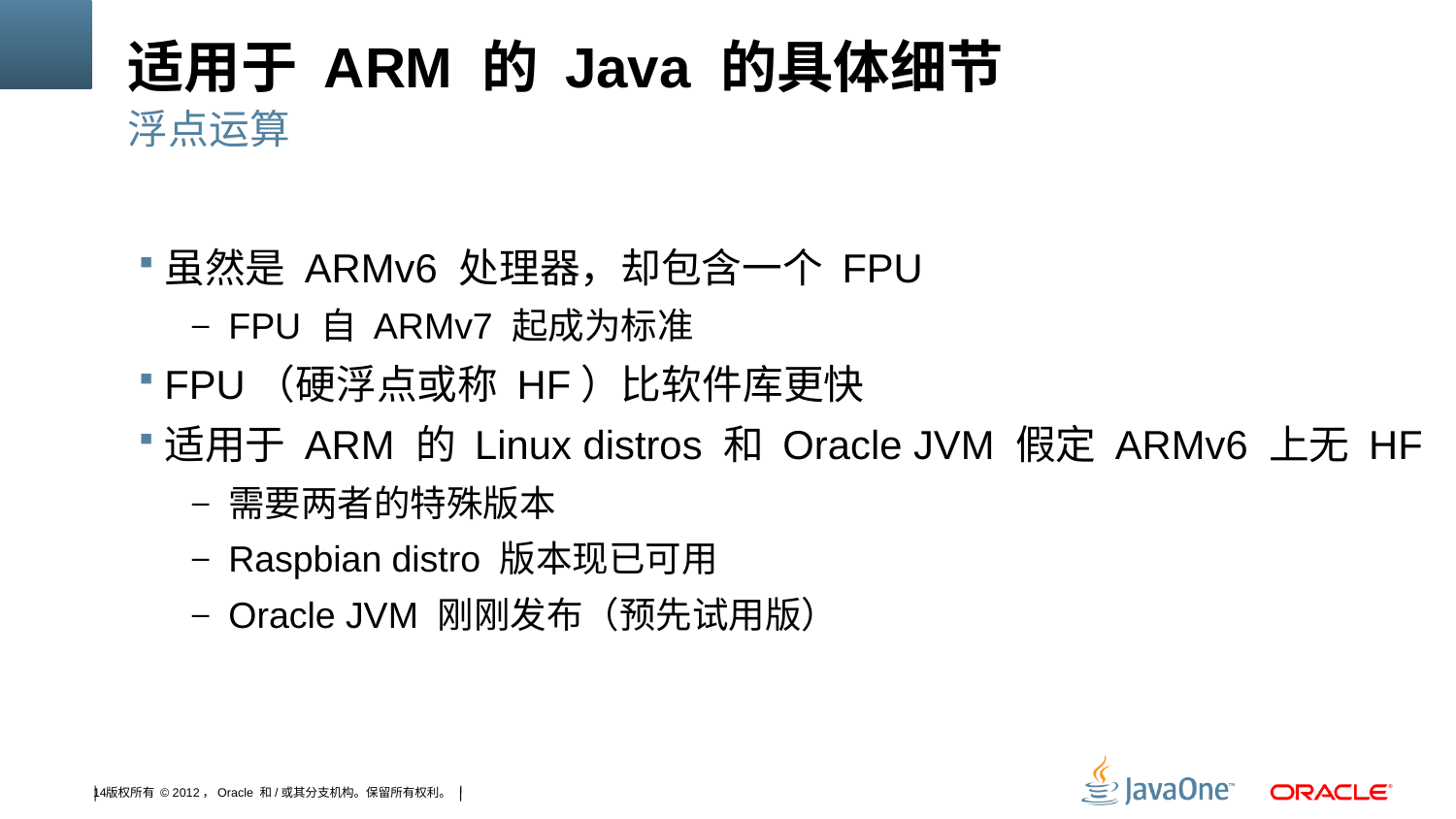

# 适用于 ARM 的 Java 的具体细节
浮点运算
虽然是 ARMv6 处理器，却包含一个 FPU
FPU 自 ARMv7 起成为标准
FPU（硬浮点或称 HF）比软件库更快
适用于 ARM 的 Linux distros 和 Oracle JVM 假定 ARMv6 上无 HF
需要两者的特殊版本
Raspbian distro 版本现已可用
Oracle JVM 刚刚发布（预先试用版）